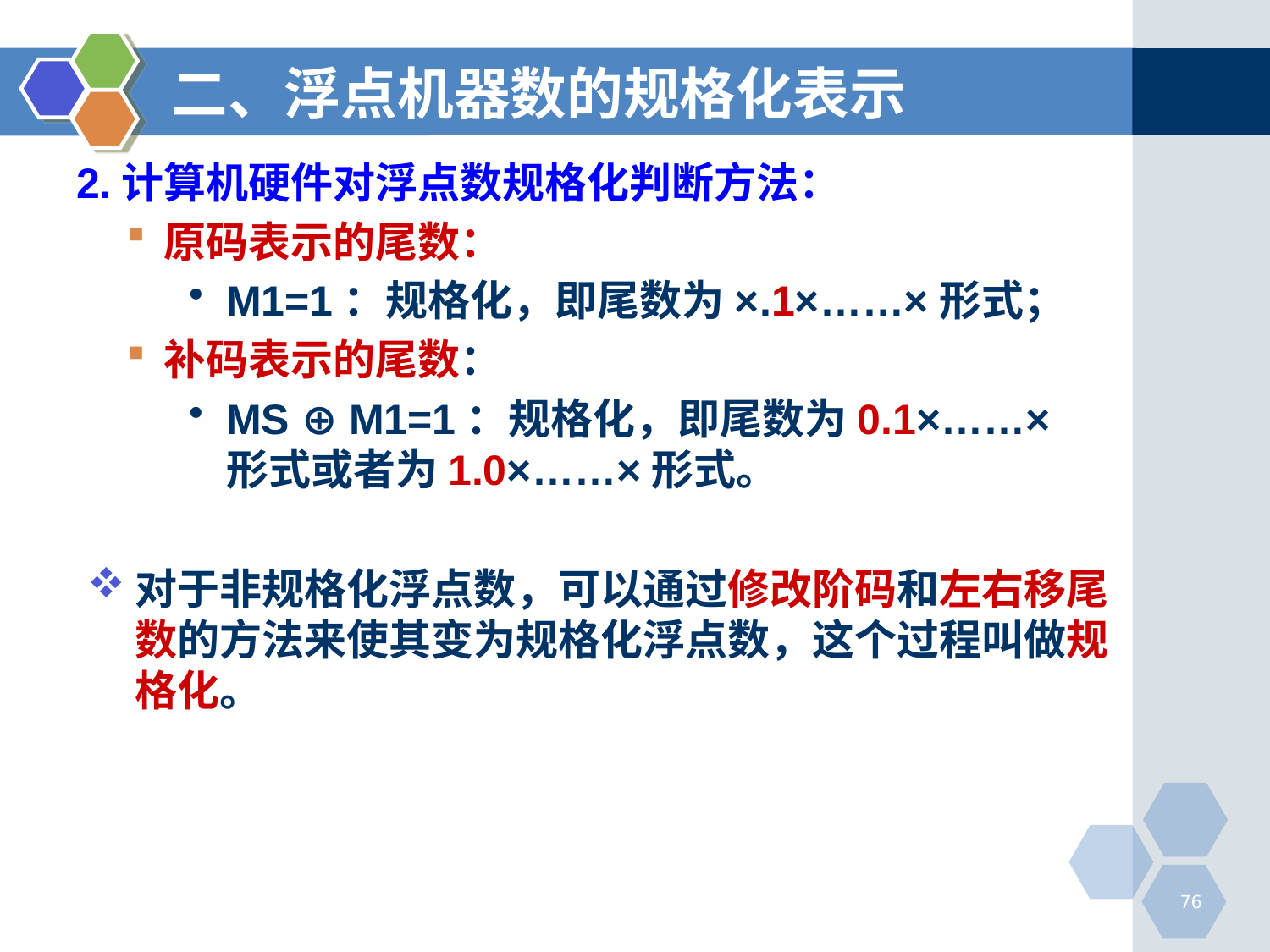

# 二、浮点机器数的规格化表示
2.计算机硬件对浮点数规格化判断方法：
原码表示的尾数：
M1=1：规格化，即尾数为×.1×……×形式；
补码表示的尾数：
MS ⊕ M1=1：规格化，即尾数为0.1×……×形式或者为1.0×……×形式。

对于非规格化浮点数，可以通过修改阶码和左右移尾数的方法来使其变为规格化浮点数，这个过程叫做规格化。
76